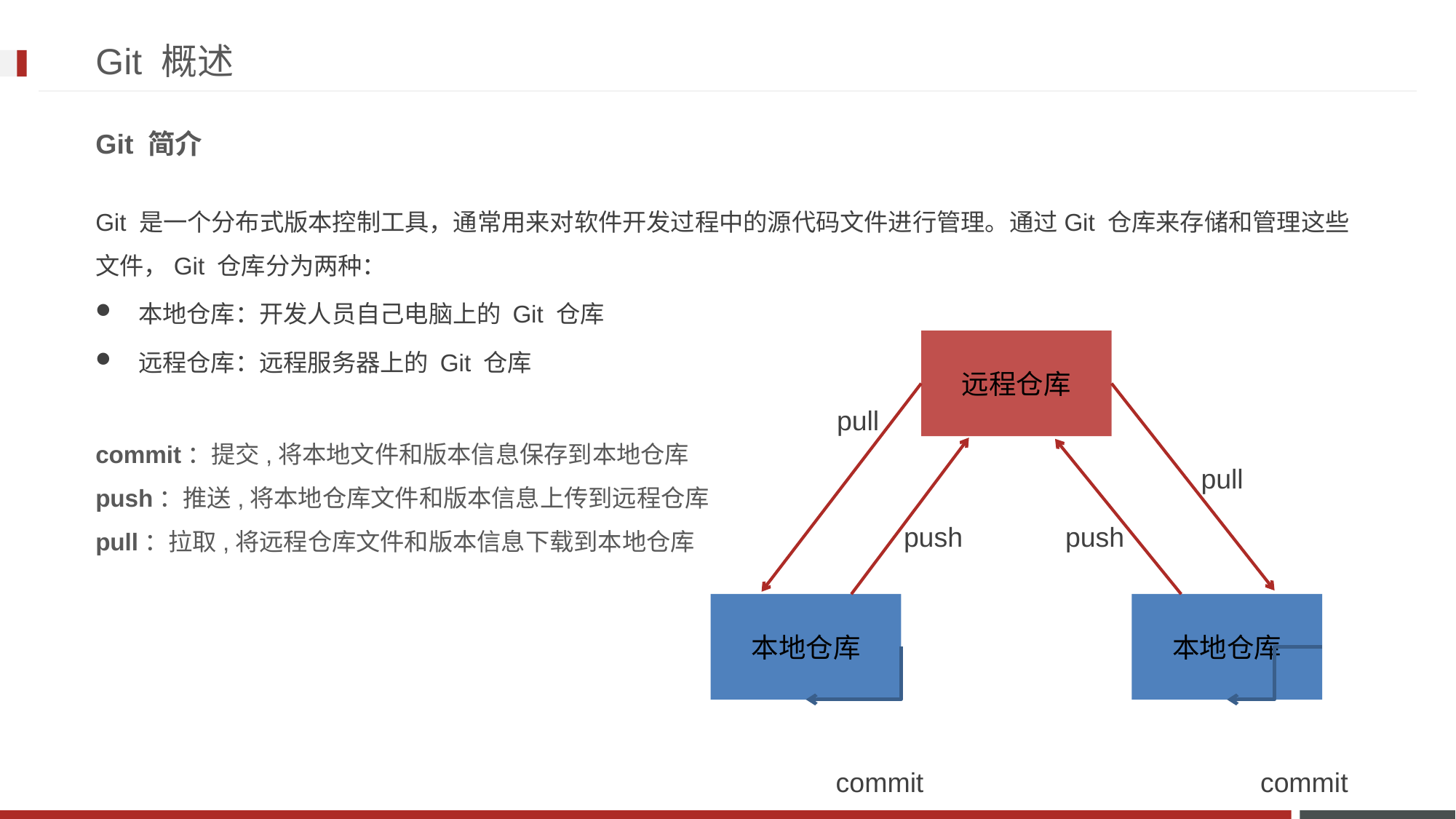

# Git 概述
Git 简介
Git 是一个分布式版本控制工具，通常用来对软件开发过程中的源代码文件进行管理。通过Git 仓库来存储和管理这些文件，Git 仓库分为两种：
本地仓库：开发人员自己电脑上的 Git 仓库
远程仓库：远程服务器上的 Git 仓库

commit：提交,将本地文件和版本信息保存到本地仓库
push：推送,将本地仓库文件和版本信息上传到远程仓库
pull：拉取,将远程仓库文件和版本信息下载到本地仓库
远程仓库
pull
pull
push
push
本地仓库
本地仓库
commit
commit